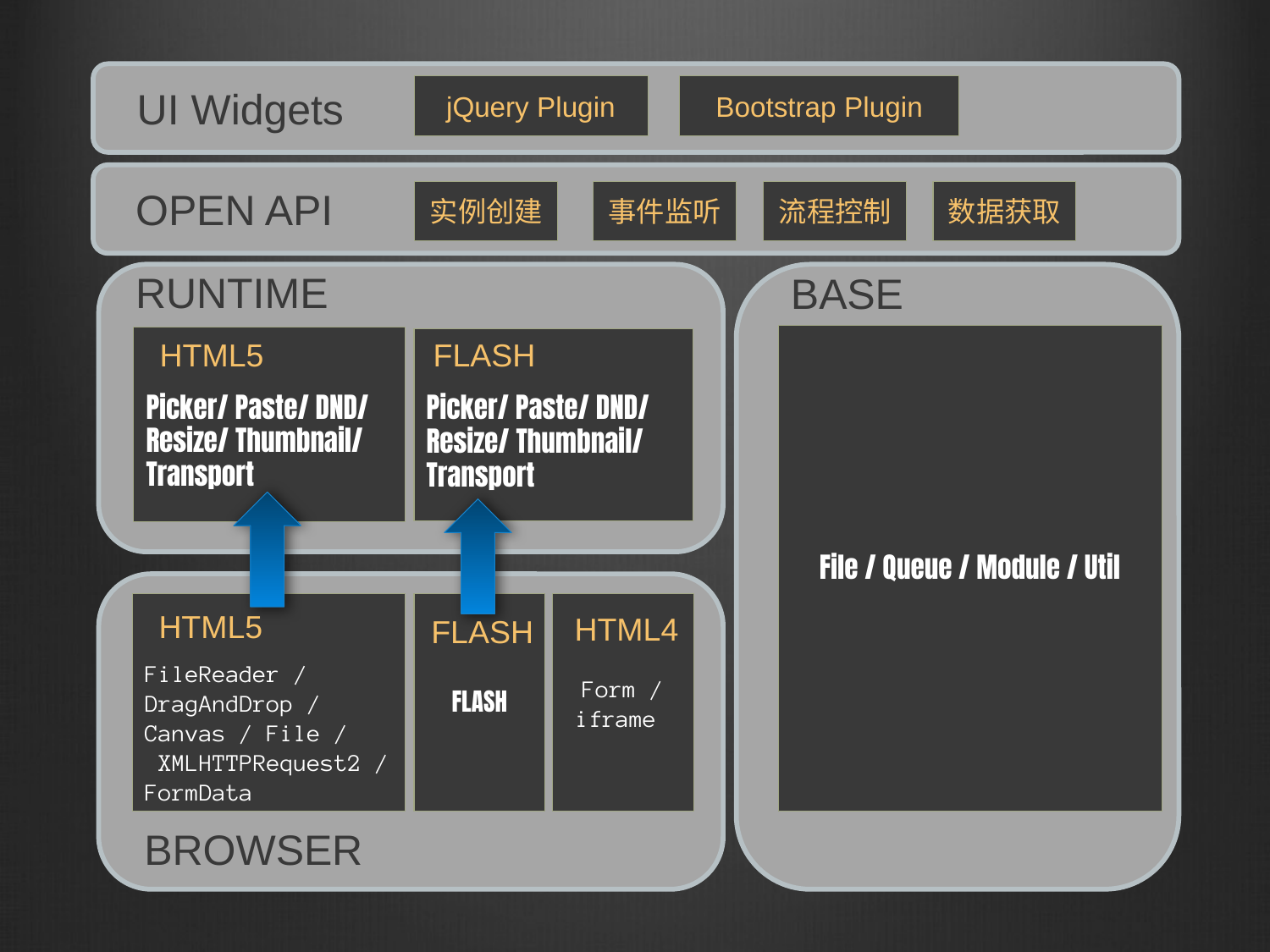

UI Widgets
jQuery Plugin
Bootstrap Plugin

OPEN API
实例创建
事件监听
流程控制
数据获取
RUNTIME
BASE

File / Queue / Module / Util

Picker/ Paste/ DND/ Resize/ Thumbnail/ Transport
HTML5

Picker/ Paste/ DND/ Resize/ Thumbnail/ Transport
FLASH

FLASH

FileReader / DragAndDrop / Canvas / File /
 XMLHTTPRequest2 / FormData
Form / iframe
HTML5
HTML4
FLASH
BROWSER